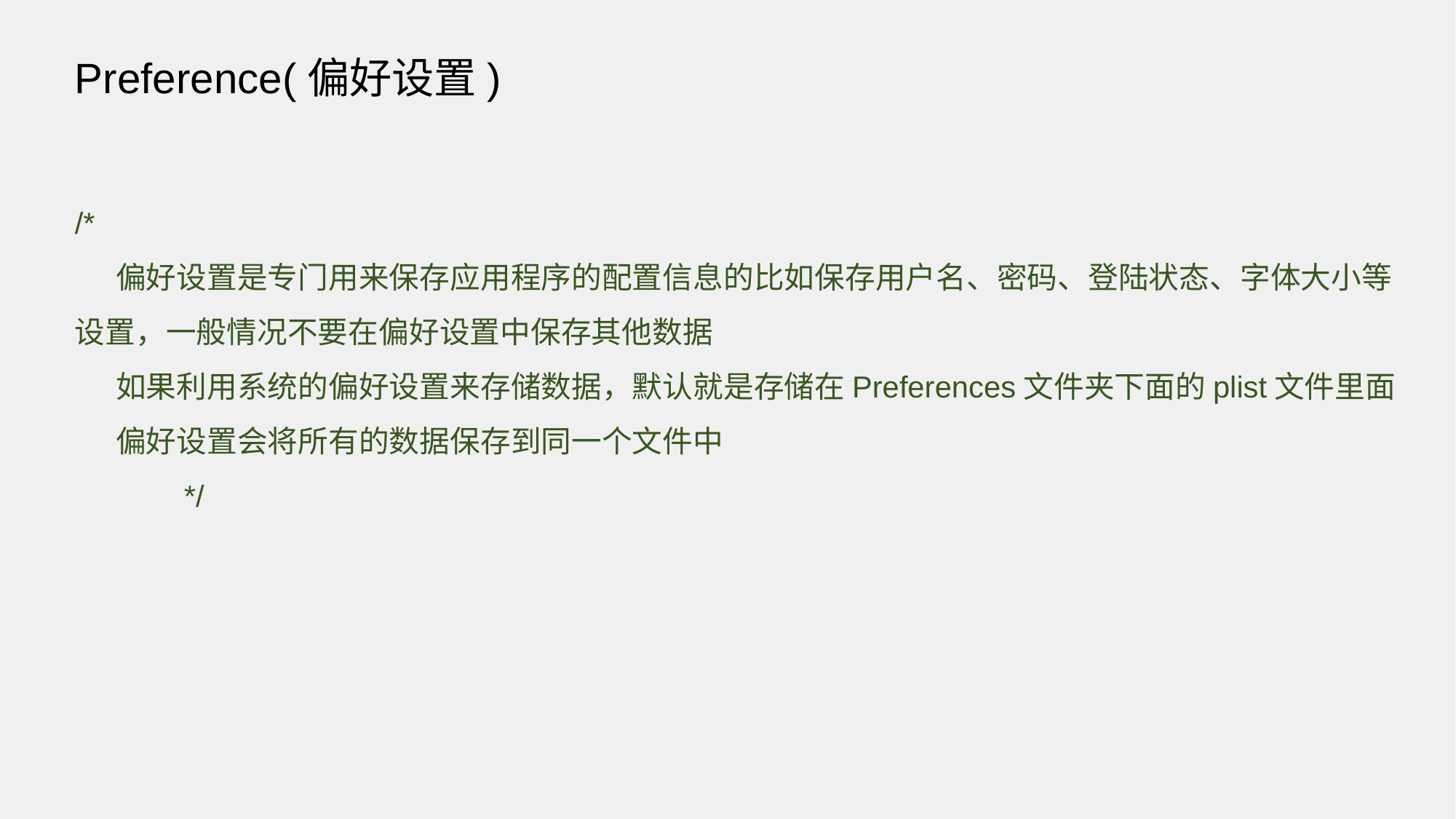

Preference(偏好设置)
/*
     偏好设置是专门用来保存应用程序的配置信息的比如保存用户名、密码、登陆状态、字体大小等设置，一般情况不要在偏好设置中保存其他数据
     如果利用系统的偏好设置来存储数据，默认就是存储在Preferences文件夹下面的plist文件里面
     偏好设置会将所有的数据保存到同一个文件中
	*/